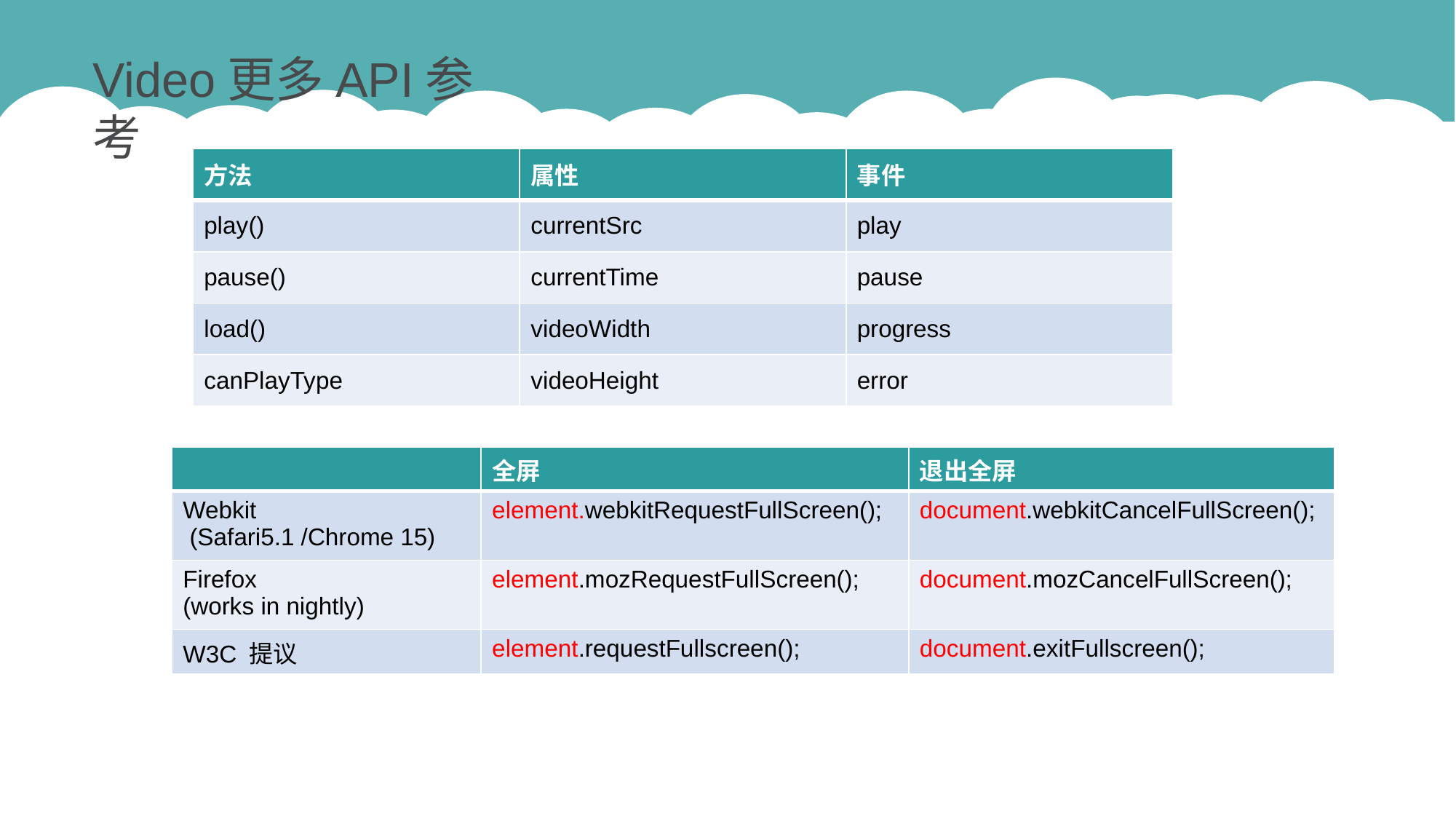

Video更多API参考
| 方法 | 属性 | 事件 |
| --- | --- | --- |
| play() | currentSrc | play |
| pause() | currentTime | pause |
| load() | videoWidth | progress |
| canPlayType | videoHeight | error |
|  | 全屏 | 退出全屏 |
| --- | --- | --- |
| Webkit (Safari5.1 /Chrome 15) | element.webkitRequestFullScreen(); | document.webkitCancelFullScreen(); |
| Firefox (works in nightly) | element.mozRequestFullScreen(); | document.mozCancelFullScreen(); |
| W3C 提议 | element.requestFullscreen(); | document.exitFullscreen(); |